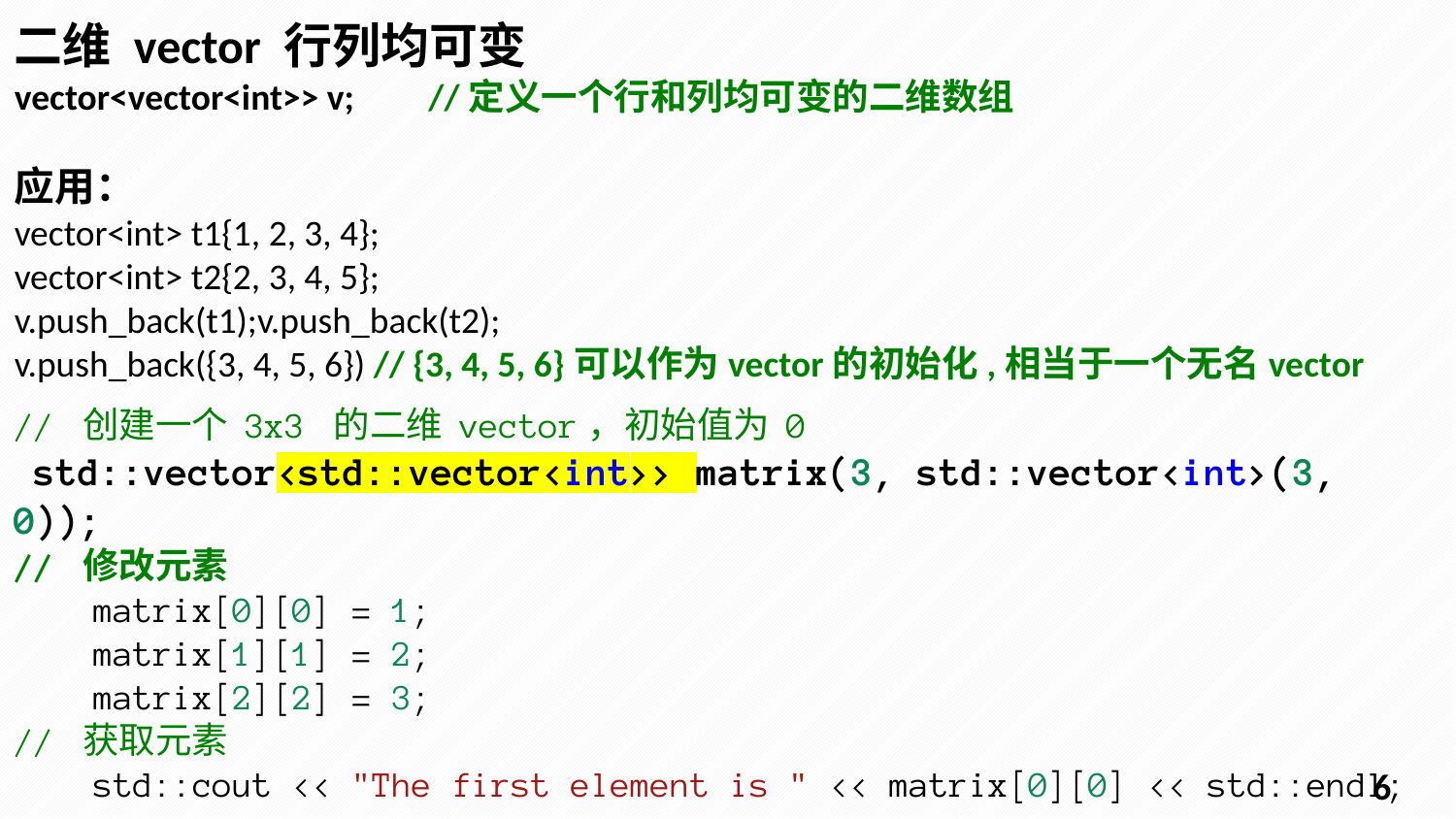

二维 vector 行列均可变
vector<vector<int>> v;         //定义一个行和列均可变的二维数组

应用：
vector<int> t1{1, 2, 3, 4};
vector<int> t2{2, 3, 4, 5};
v.push_back(t1);v.push_back(t2);
v.push_back({3, 4, 5, 6}) // {3, 4, 5, 6}可以作为vector的初始化,相当于一个无名vector
// 创建一个 3x3 的二维 vector，初始值为 0
 std::vector<std::vector<int>> matrix(3, std::vector<int>(3, 0));
// 修改元素
    matrix[0][0] = 1;
    matrix[1][1] = 2;
    matrix[2][2] = 3;
// 获取元素
    std::cout << "The first element is " << matrix[0][0] << std::endl;
6